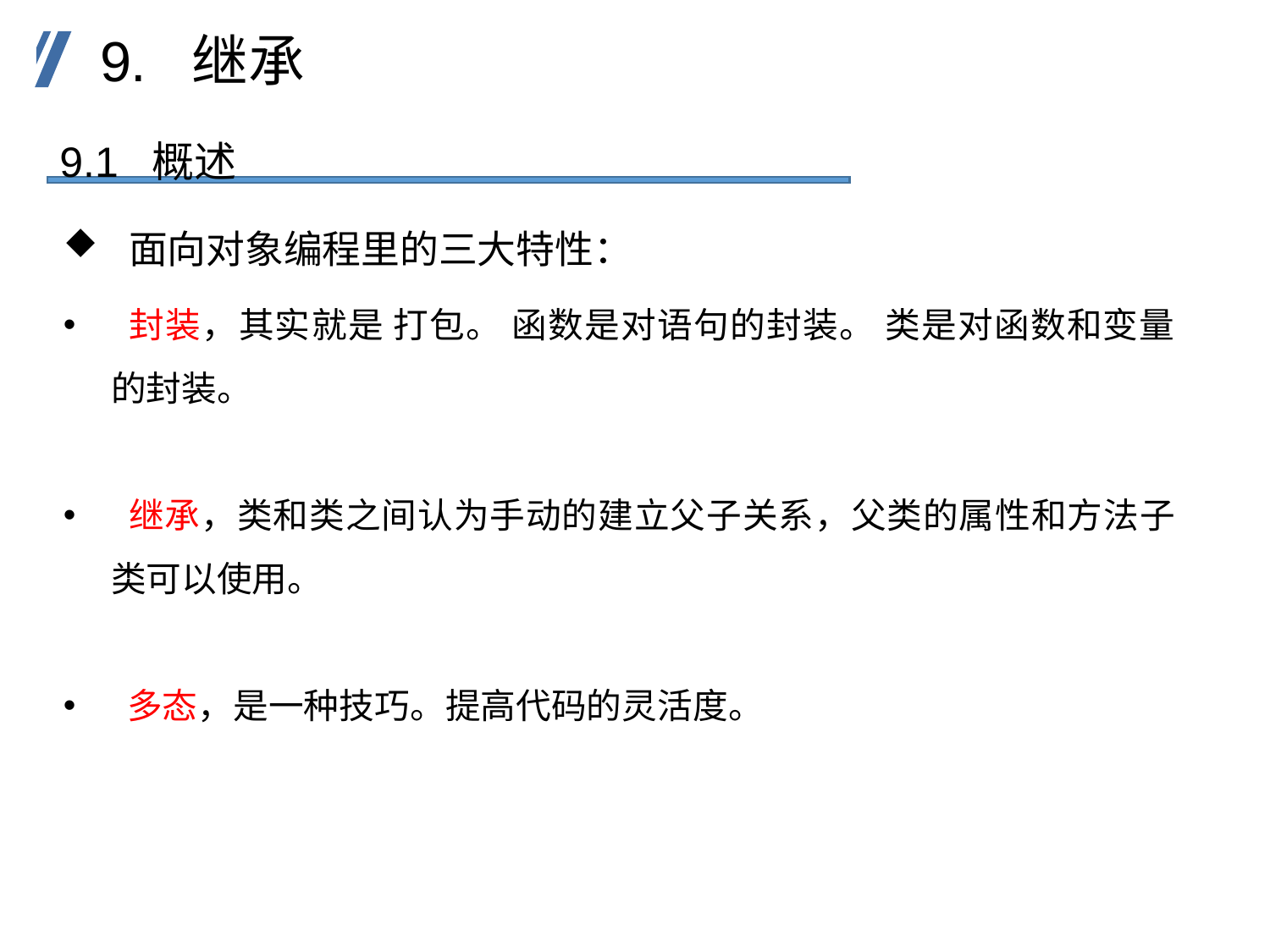

9.  继承
9.1  概述

 面向对象编程里的三大特性：
 封装，其实就是 打包。 函数是对语句的封装。 类是对函数和变量的封装。

 继承，类和类之间认为手动的建立父子关系，父类的属性和方法子类可以使用。

 多态，是一种技巧。提高代码的灵活度。